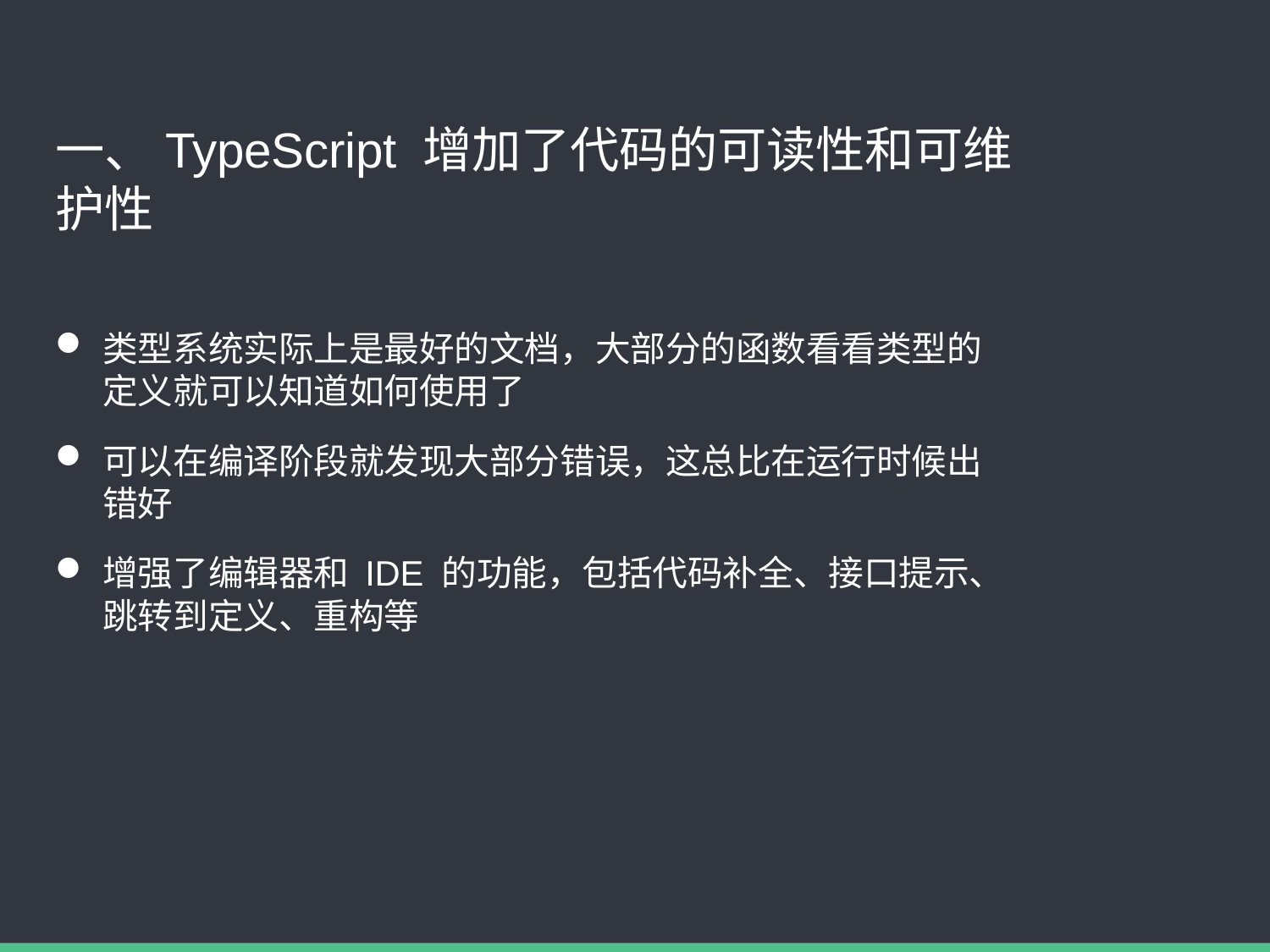

一、TypeScript 增加了代码的可读性和可维护性

类型系统实际上是最好的文档，大部分的函数看看类型的定义就可以知道如何使用了
可以在编译阶段就发现大部分错误，这总比在运行时候出错好
增强了编辑器和 IDE 的功能，包括代码补全、接口提示、跳转到定义、重构等